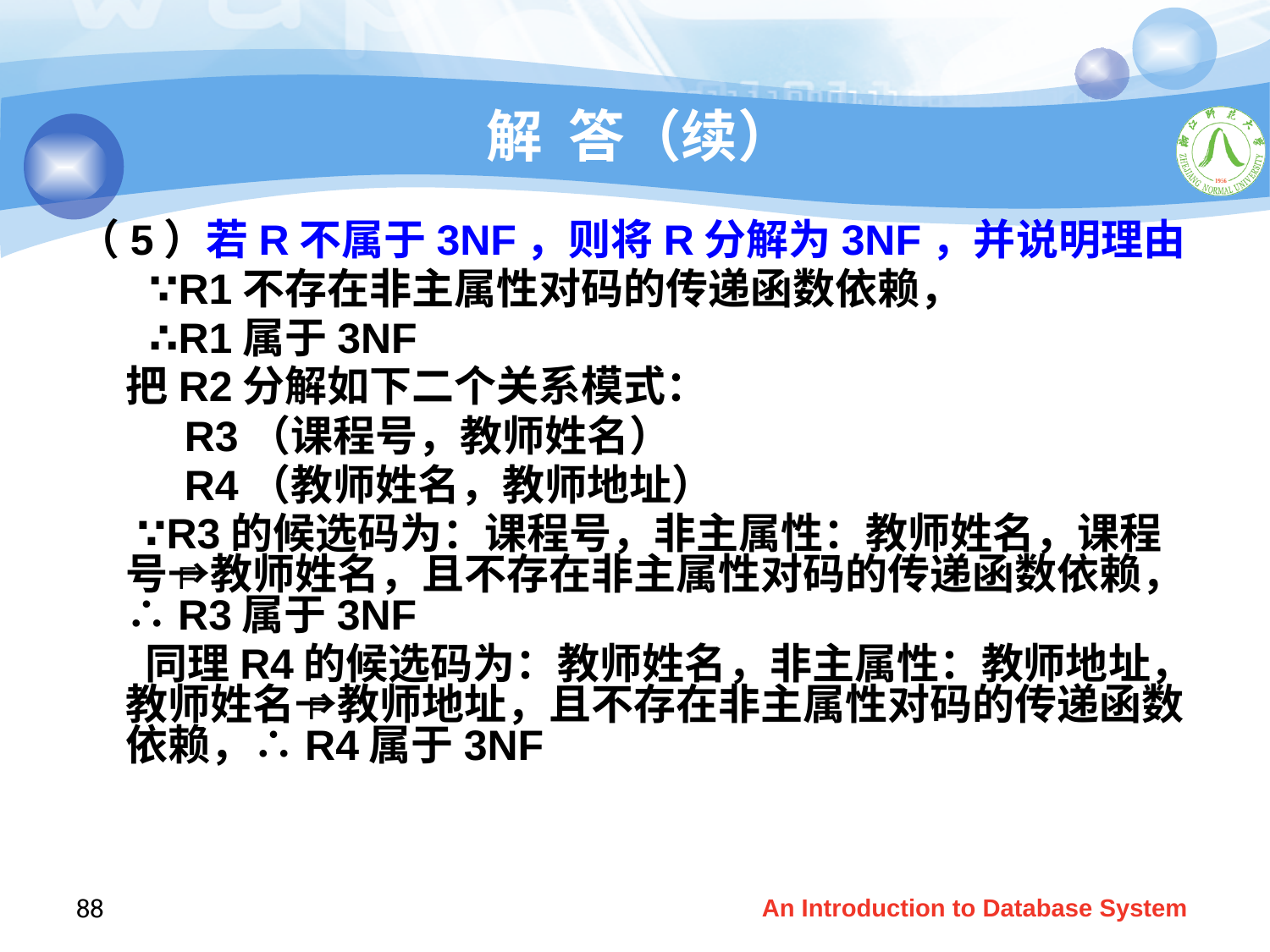

# 解  答（续）
（5）若R不属于3NF，则将R分解为3NF，并说明理由
      ∵R1不存在非主属性对码的传递函数依赖，
      ∴R1属于3NF
    把R2分解如下二个关系模式：
         R3（课程号，教师姓名）
         R4（教师姓名，教师地址）
     ∵R3的候选码为：课程号，非主属性：教师姓名，课程号→教师姓名，且不存在非主属性对码的传递函数依赖，∴R3属于3NF
      同理R4的候选码为：教师姓名，非主属性：教师地址，教师姓名→教师地址，且不存在非主属性对码的传递函数依赖，∴R4属于3NF
F
F
88
An Introduction to Database System